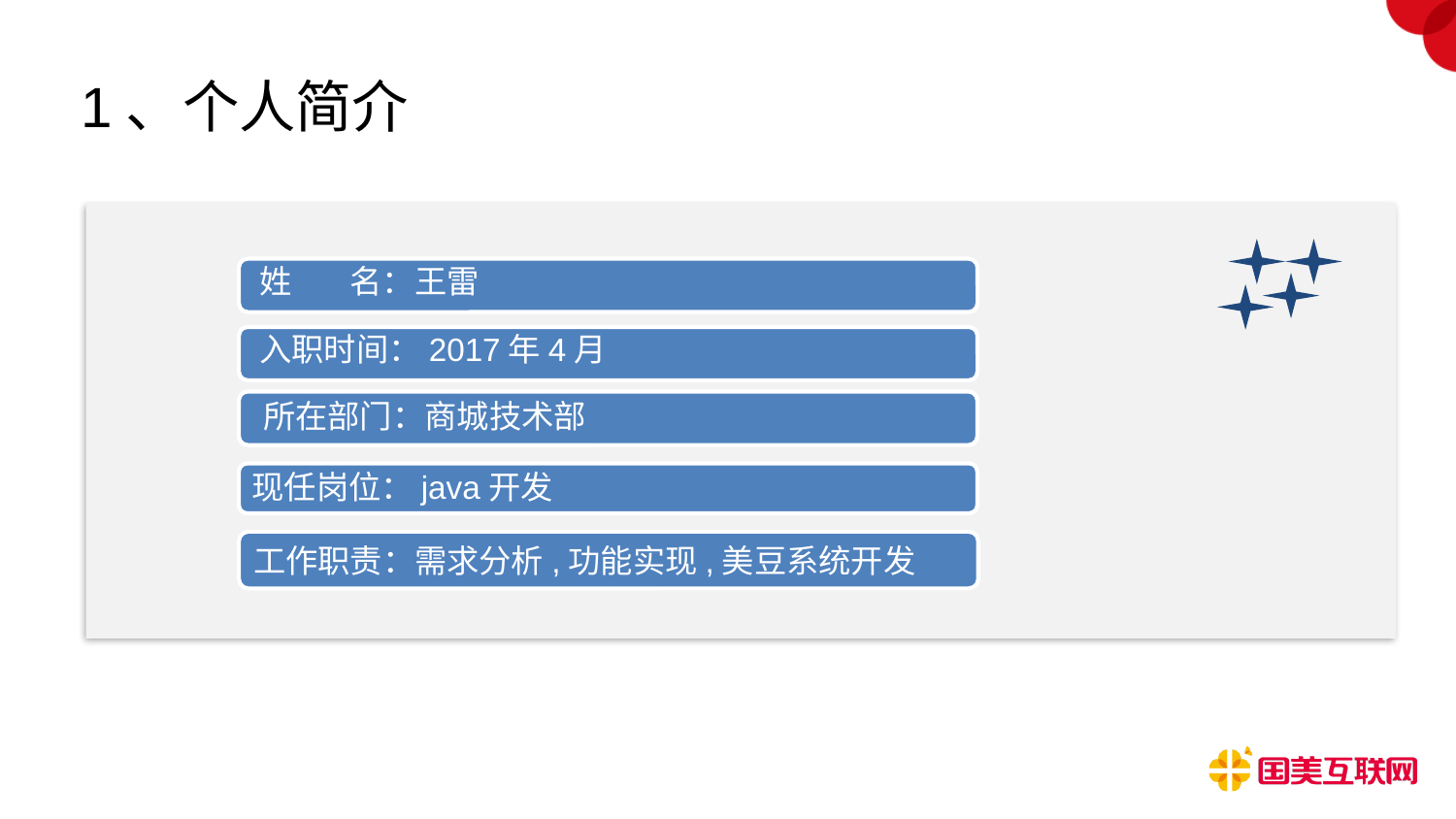

# 1、个人简介

姓        名：王雷

入职时间：2017年4月
所在部门：商城技术部

现任岗位：java开发

工作职责：需求分析,功能实现,美豆系统开发